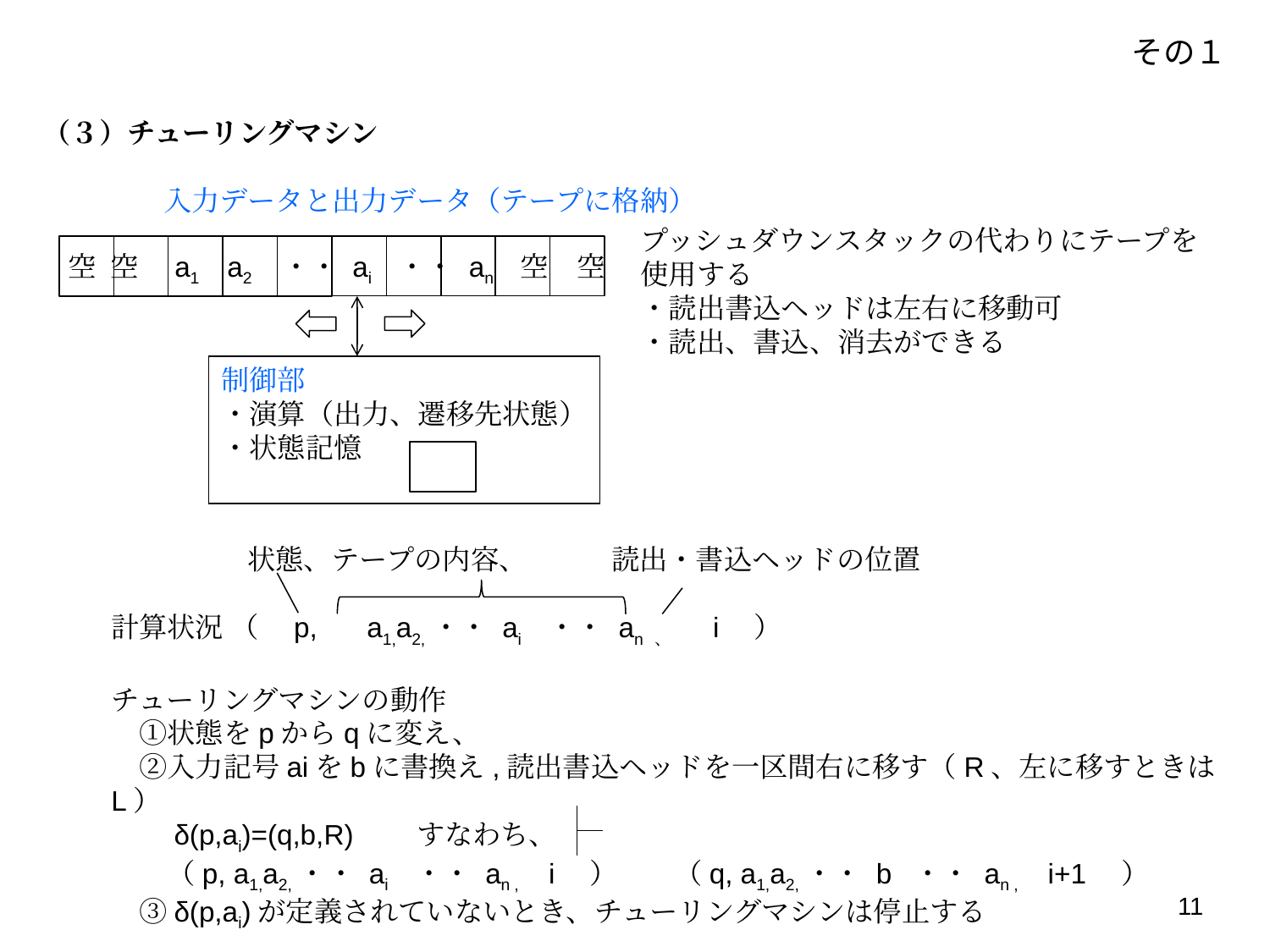

その１
（３）チューリングマシン
入力データと出力データ（テープに格納）
プッシュダウンスタックの代わりにテープを
使用する
・読出書込ヘッドは左右に移動可
・読出、書込、消去ができる

空  空    a1    a2   ・・ ai   ・・ an   空　空

制御部
・演算（出力、遷移先状態）
・状態記憶

                  状態、テープの内容、　　　読出・書込ヘッドの位置

計算状況 （　p, 　a1,a2,・・ ai   ・・ an 、 　i　）

チューリングマシンの動作
　①状態をpからqに変え、
　②入力記号aiをbに書換え,読出書込ヘッドを一区間右に移す（R、左に移すときはL）
　　δ(p,ai)=(q,b,R)　　すなわち、
　　（p, a1,a2,・・ ai   ・・ an ,　i　）　　（q, a1,a2,・・ b  ・・ an ,　i+1　）
　③δ(p,ai)が定義されていないとき、チューリングマシンは停止する
11